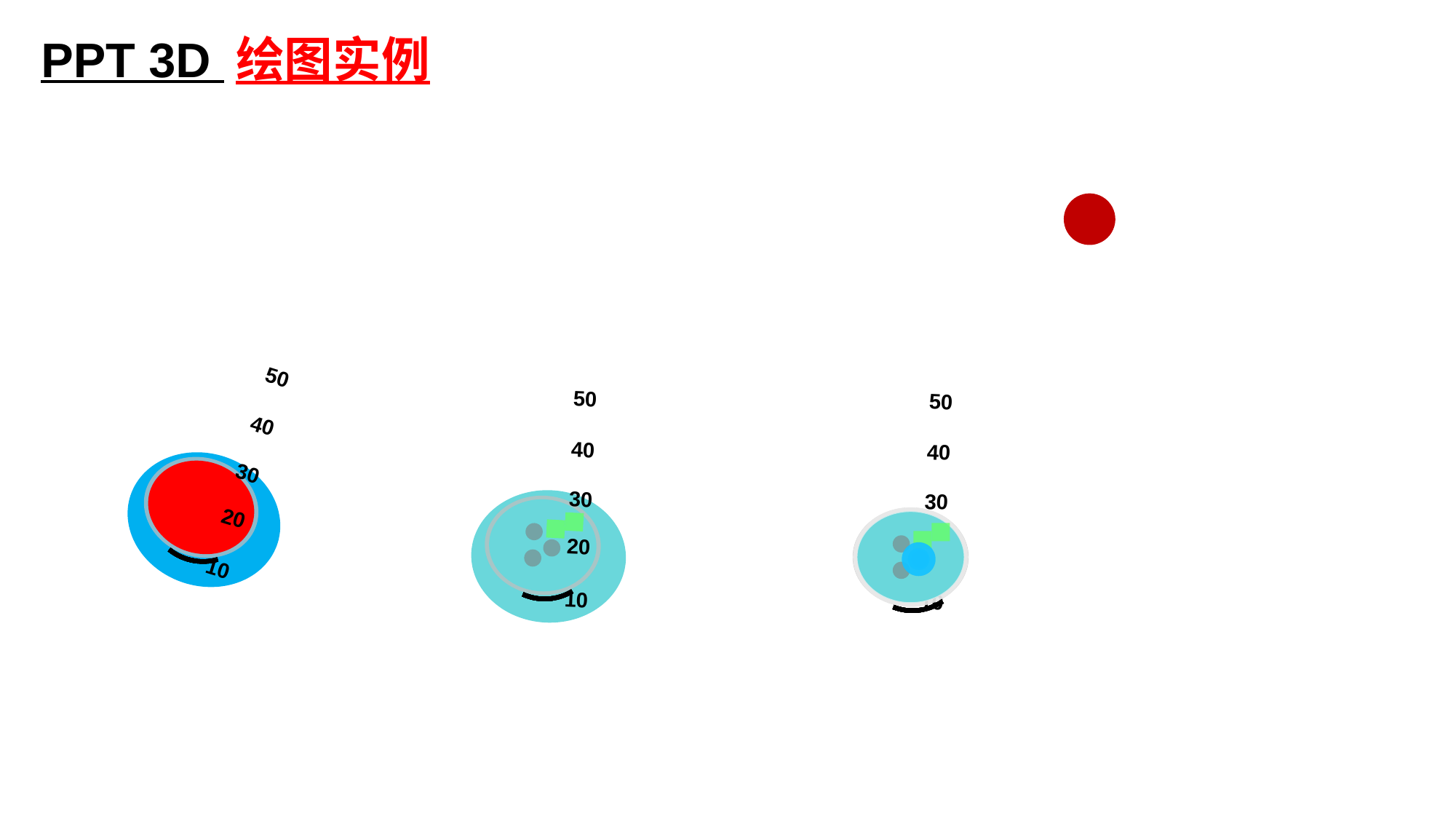

PPT 3D 绘图实例

50
40
30
20
10

50
40
30
20
10

50
40
30
20
10